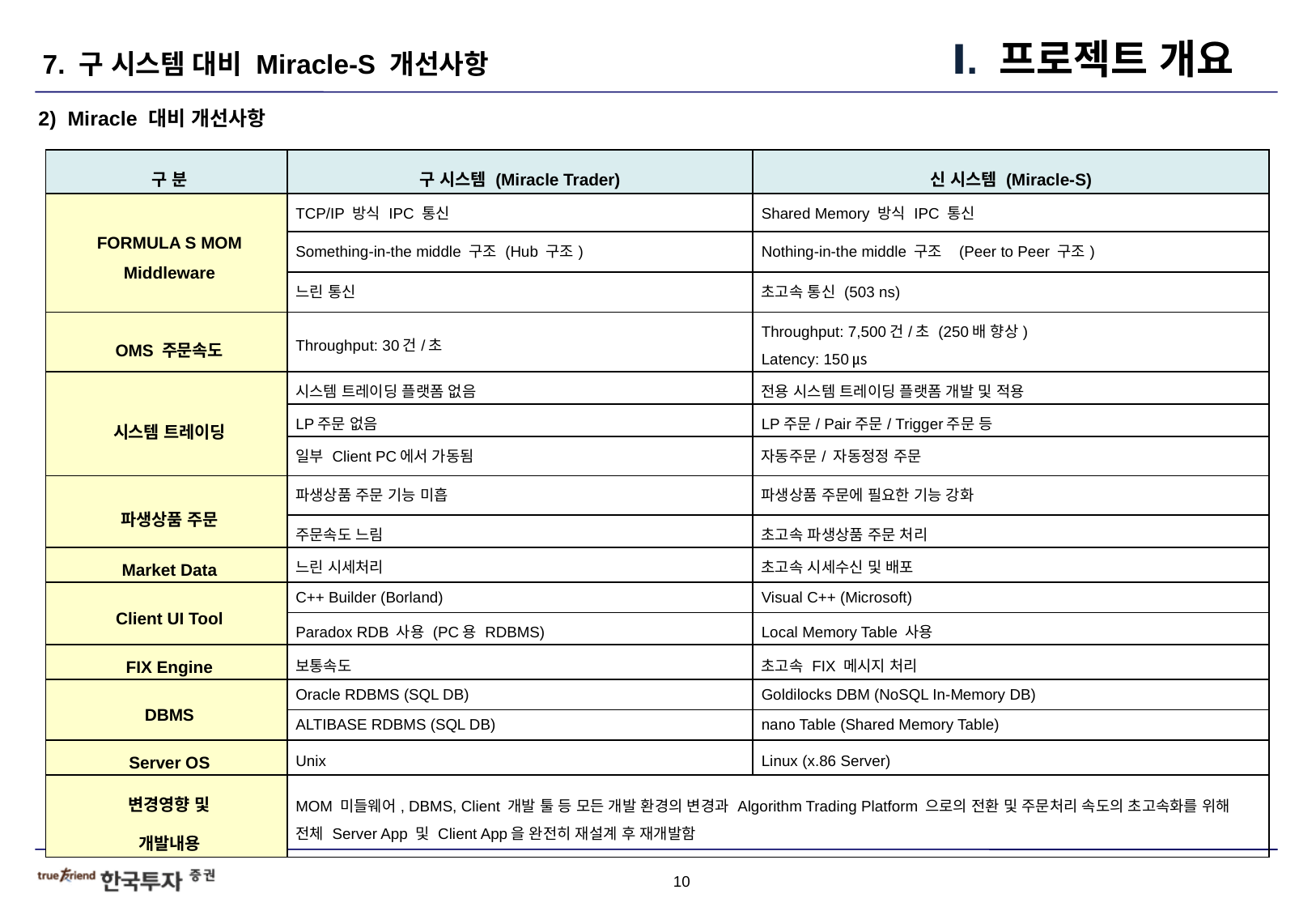

Ⅰ. 프로젝트 개요
7. 구 시스템 대비 Miracle-S 개선사항
2)  Miracle 대비 개선사항
| 구 분 | 구 시스템 (Miracle Trader) | 신 시스템 (Miracle-S) |
| --- | --- | --- |
| FORMULA S MOM Middleware | TCP/IP 방식 IPC 통신 | Shared Memory 방식 IPC 통신 |
|  | Something-in-the middle 구조 (Hub 구조) | Nothing-in-the middle 구조 (Peer to Peer 구조) |
|  | 느린 통신 | 초고속 통신 (503 ns) |
| OMS 주문속도 | Throughput: 30건/초 | Throughput: 7,500건/초 (250배 향상) Latency: 150㎲ |
| 시스템 트레이딩 | 시스템 트레이딩 플랫폼 없음 | 전용 시스템 트레이딩 플랫폼 개발 및 적용 |
|  | LP주문 없음 | LP주문/ Pair주문/ Trigger주문 등 |
|  | 일부 Client PC에서 가동됨 | 자동주문/ 자동정정 주문 |
| 파생상품 주문 | 파생상품 주문 기능 미흡 | 파생상품 주문에 필요한 기능 강화 |
|  | 주문속도 느림 | 초고속 파생상품 주문 처리 |
| Market Data | 느린 시세처리 | 초고속 시세수신 및 배포 |
| Client UI Tool | C++ Builder (Borland) | Visual C++ (Microsoft) |
|  | Paradox RDB 사용 (PC용 RDBMS) | Local Memory Table 사용 |
| FIX Engine | 보통속도 | 초고속 FIX 메시지 처리 |
| DBMS | Oracle RDBMS (SQL DB) | Goldilocks DBM (NoSQL In-Memory DB) |
|  | ALTIBASE RDBMS (SQL DB) | nano Table (Shared Memory Table) |
| Server OS | Unix | Linux (x.86 Server) |
| 변경영향 및 개발내용 | MOM 미들웨어, DBMS, Client 개발 툴 등 모든 개발 환경의 변경과 Algorithm Trading Platform 으로의 전환 및 주문처리 속도의 초고속화를 위해 전체 Server App 및 Client App을 완전히 재설계 후 재개발함 |  |